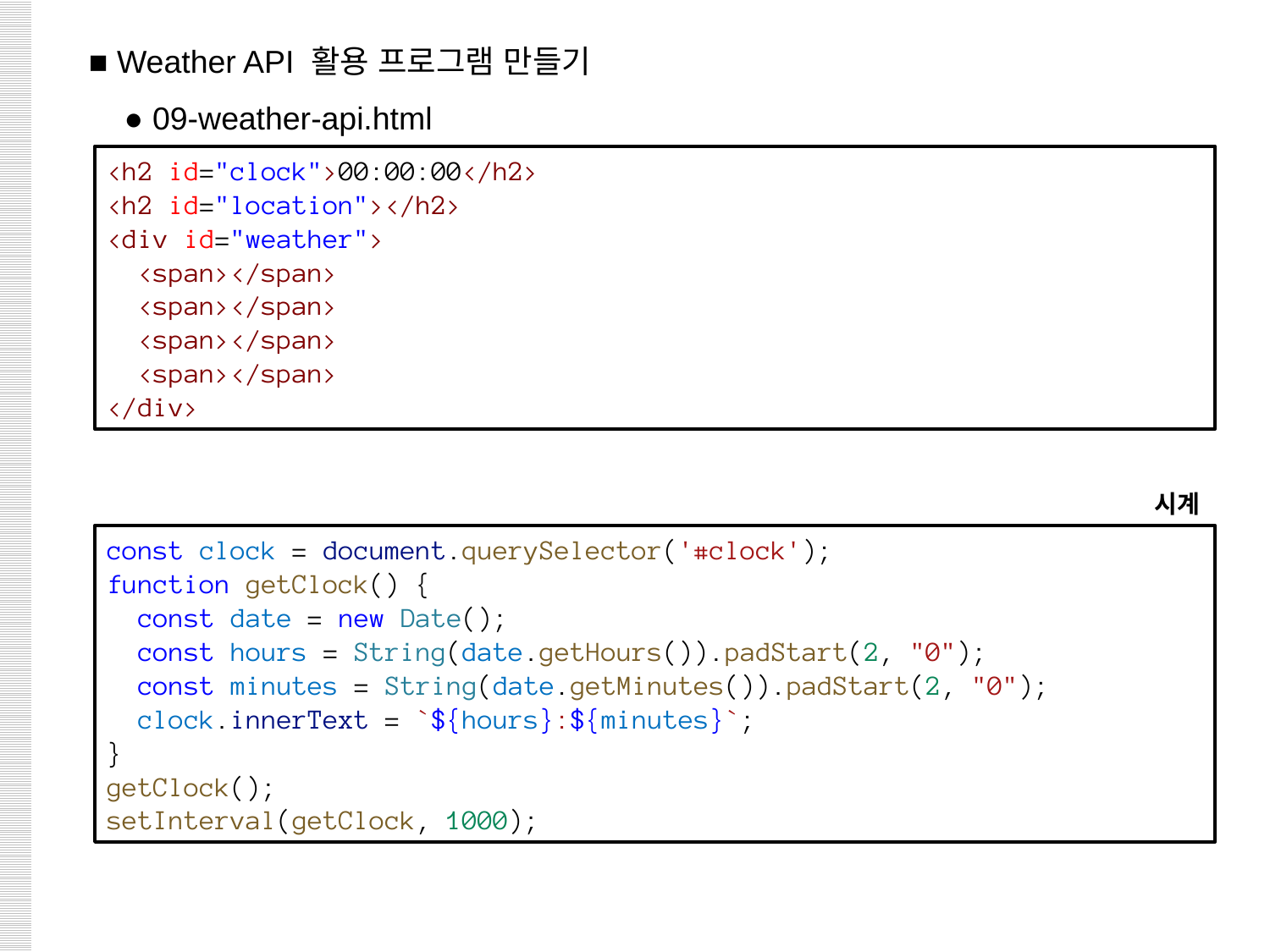

■ Weather API 활용 프로그램 만들기
    ● 09-weather-api.html
<h2 id="clock">00:00:00</h2>
<h2 id="location"></h2>
<div id="weather">
  <span></span>
  <span></span>
  <span></span>
  <span></span>
</div>
시계
const clock = document.querySelector('#clock');
function getClock() {
  const date = new Date();
  const hours = String(date.getHours()).padStart(2, "0");
  const minutes = String(date.getMinutes()).padStart(2, "0");
  clock.innerText = `${hours}:${minutes}`;
}
getClock();
setInterval(getClock, 1000);